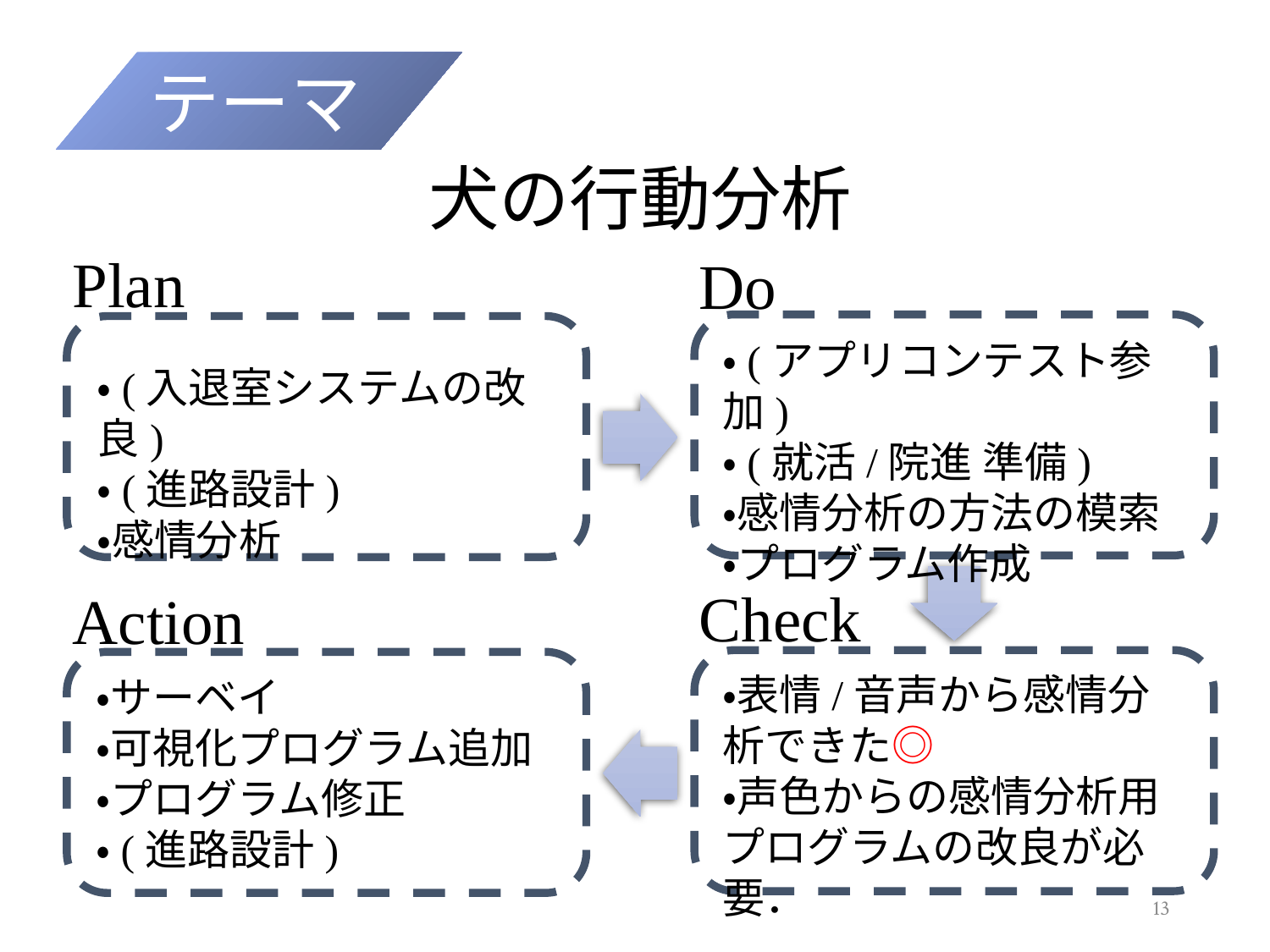

テーマ
犬の行動分析
Plan
20211112_akashi.pptx20211112_akashi.pptx
Do
20211112_akashi.pptx20211112_akashi.pptx
・(アプリコンテスト参加)
・(就活/院進 準備)
・感情分析の方法の模索
・プログラム作成
・(入退室システムの改良)
・(進路設計)
・感情分析

Check
Action
20211112_akashi.pptx20211112_akashi.pptx

・表情/音声から感情分析できた◎
・声色からの感情分析用
プログラムの改良が必要．
・サーベイ
・可視化プログラム追加
・プログラム修正
・(進路設計)

13